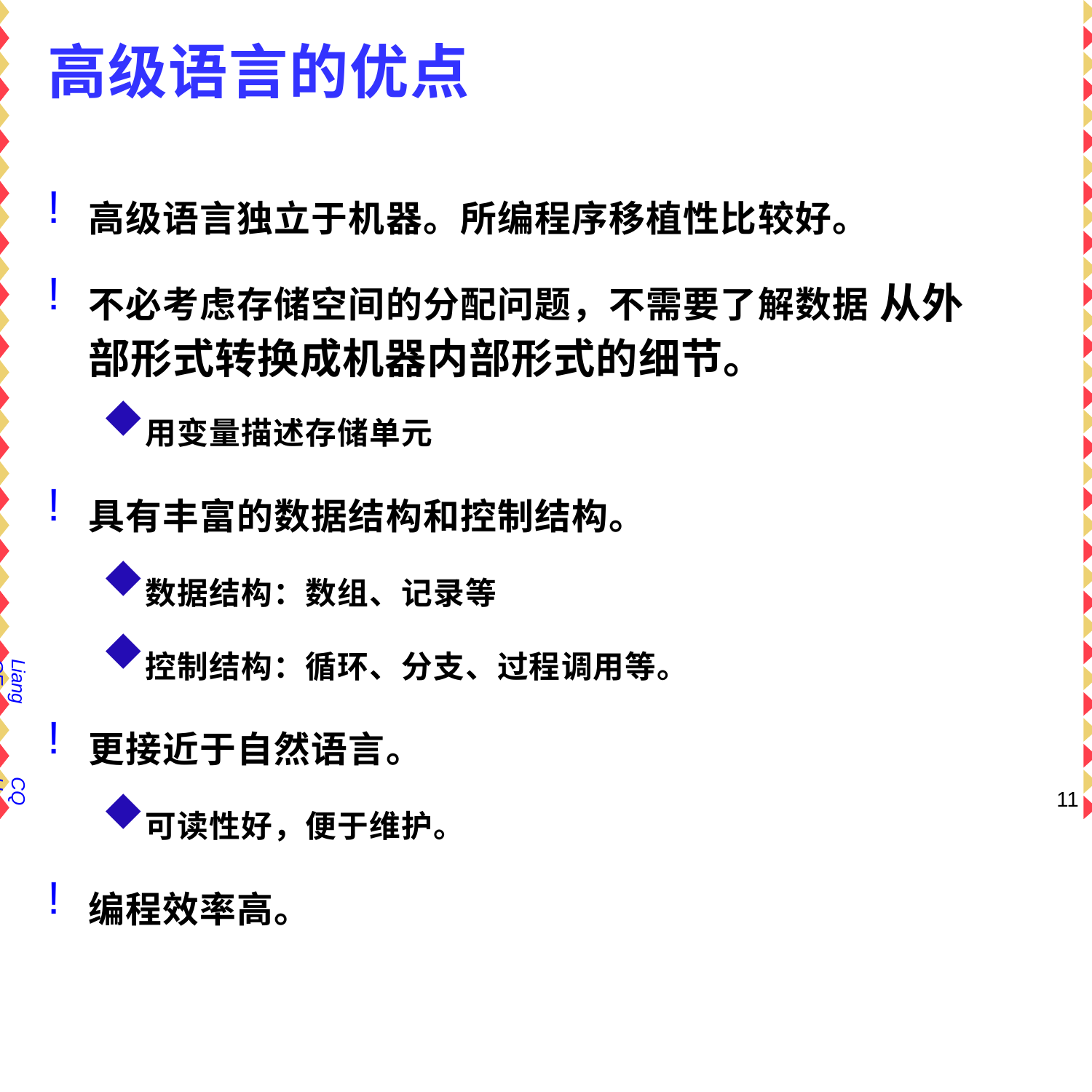

# 高级语言的优点
高级语言独立于机器。所编程序移植性比较好。
不必考虑存储空间的分配问题，不需要了解数据 从外部形式转换成机器内部形式的细节。
用变量描述存储单元
具有丰富的数据结构和控制结构。
数据结构：数组、记录等
控制结构：循环、分支、过程调用等。
更接近于自然语言。
可读性好，便于维护。
编程效率高。
Liang GE
CQU
11